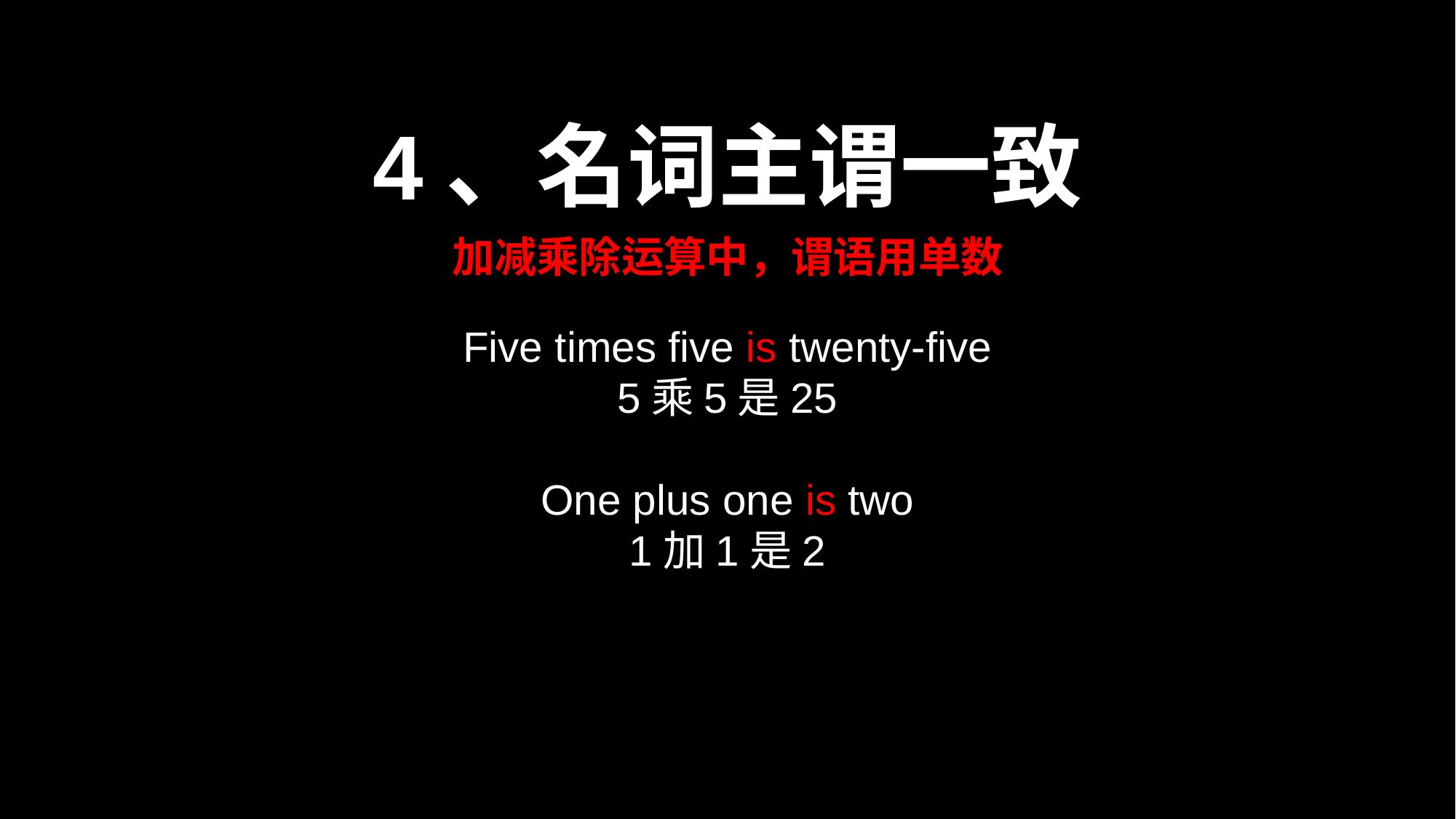

4、名词主谓一致
加减乘除运算中，谓语用单数
Five times five is twenty-five
5乘5是25

One plus one is two
1加1是2